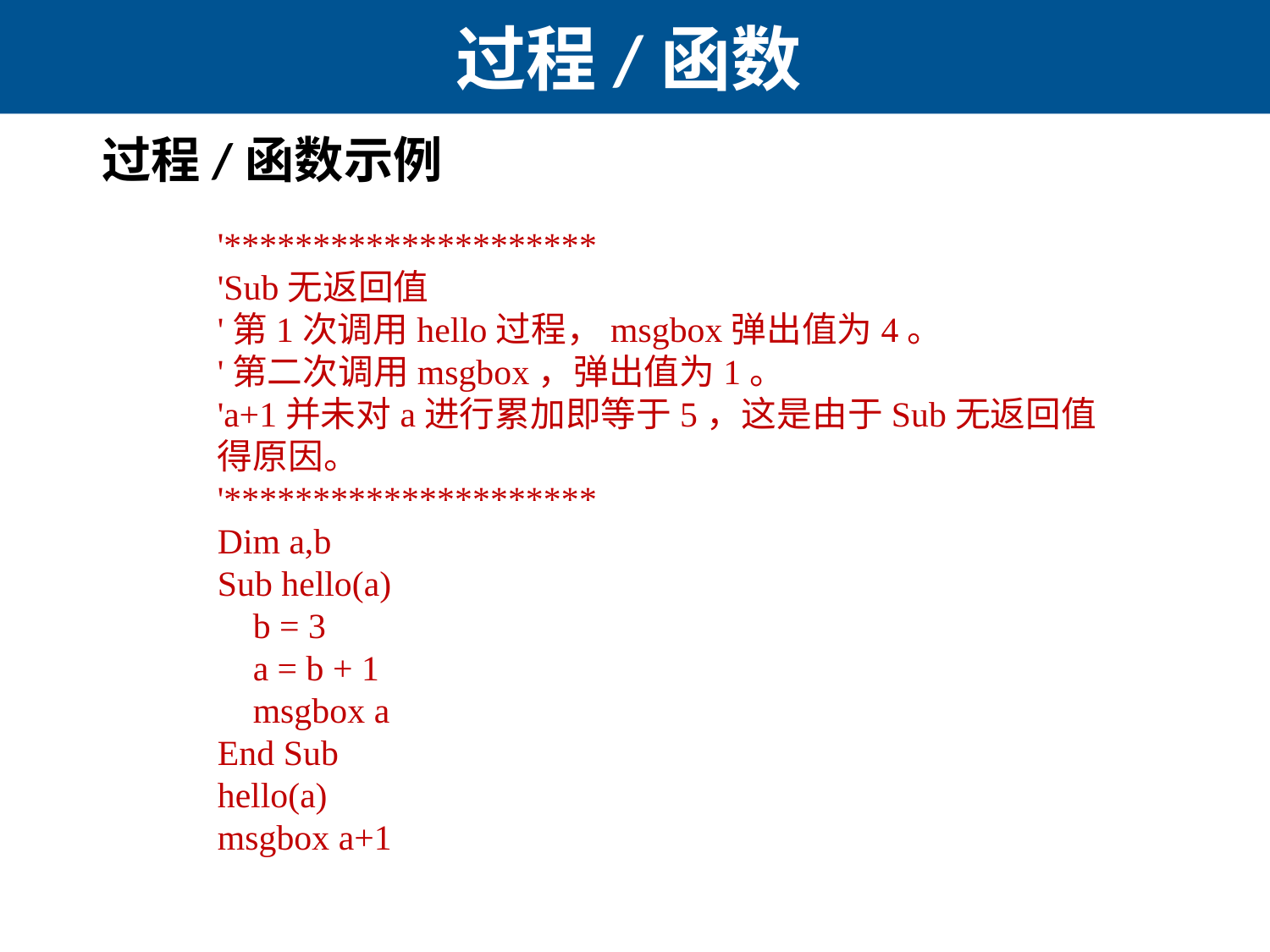

# 过程/函数
过程/函数示例
'*********************
'Sub无返回值
'第1次调用hello过程，msgbox弹出值为4。
'第二次调用msgbox，弹出值为1。
'a+1并未对a进行累加即等于5，这是由于Sub无返回值得原因。
'*********************
Dim a,b
Sub hello(a)
    b = 3
    a = b + 1
    msgbox a
End Sub
hello(a)
msgbox a+1